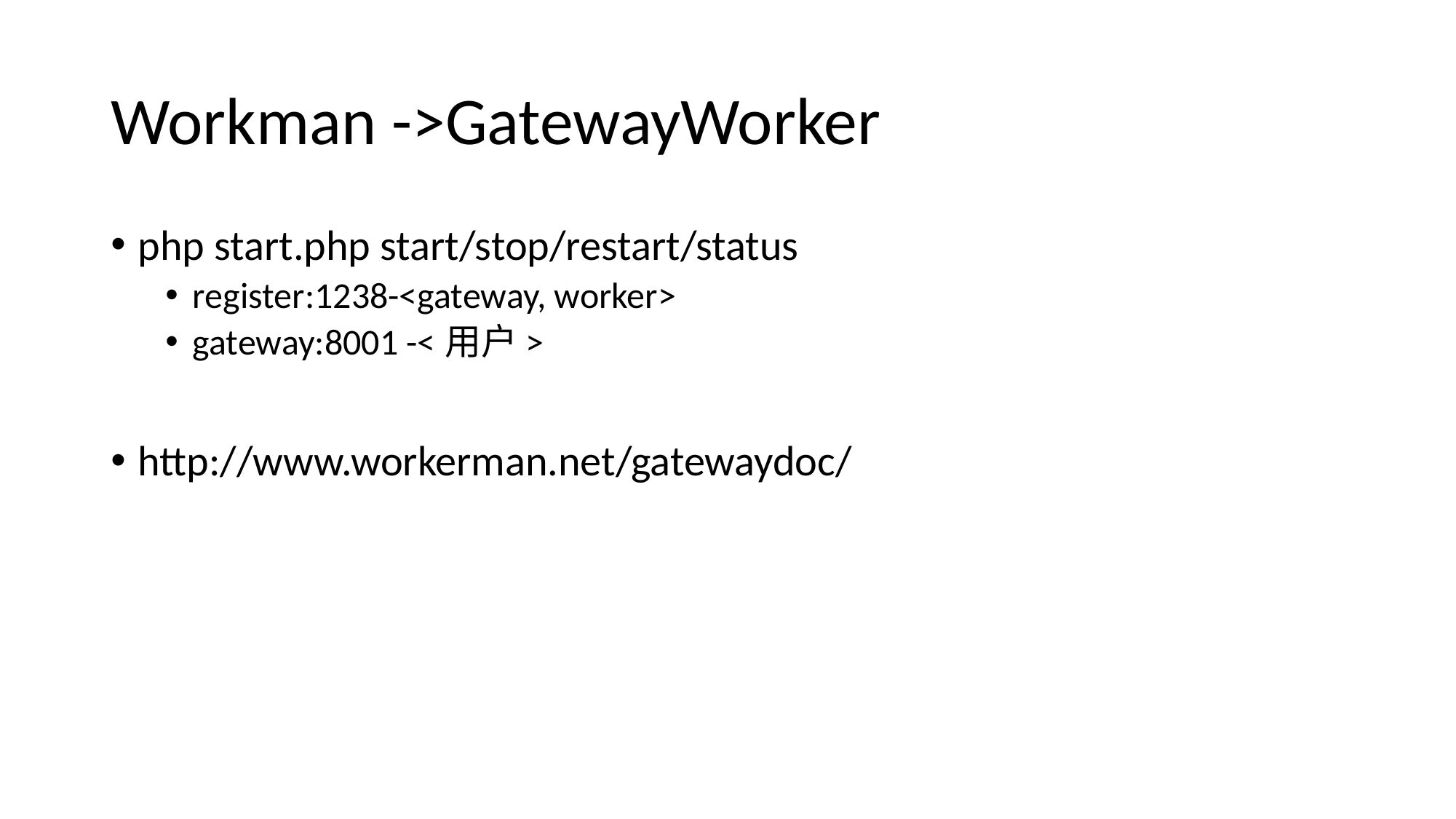

# Workman ->GatewayWorker
php start.php start/stop/restart/status
register:1238-<gateway, worker>
gateway:8001 -<用户>

http://www.workerman.net/gatewaydoc/